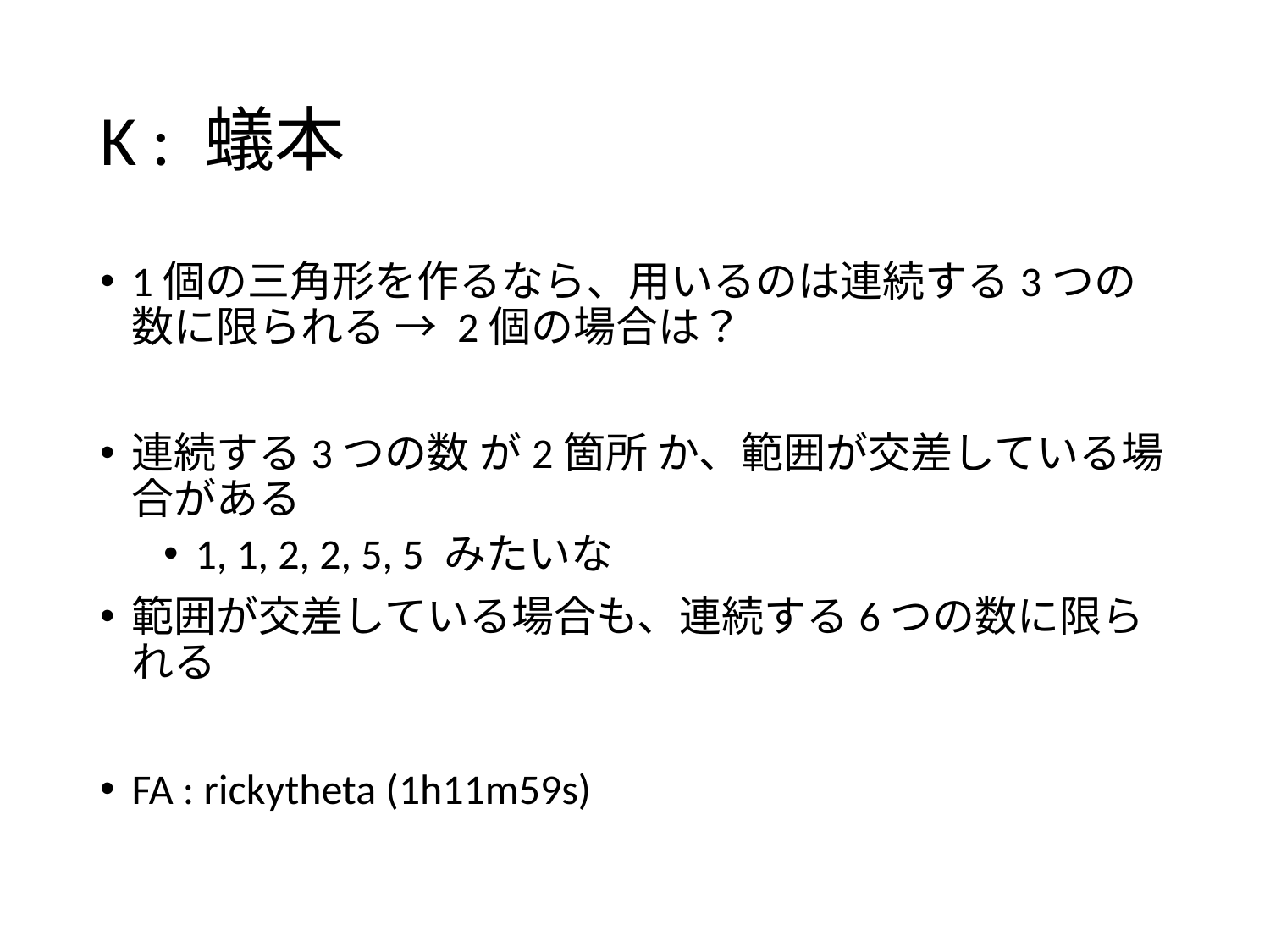

# K : 蟻本
1個の三角形を作るなら、用いるのは連続する3つの数に限られる → 2個の場合は？

連続する3つの数 が2箇所 か、範囲が交差している場合がある
1, 1, 2, 2, 5, 5 みたいな
範囲が交差している場合も、連続する6つの数に限られる

FA : rickytheta (1h11m59s)